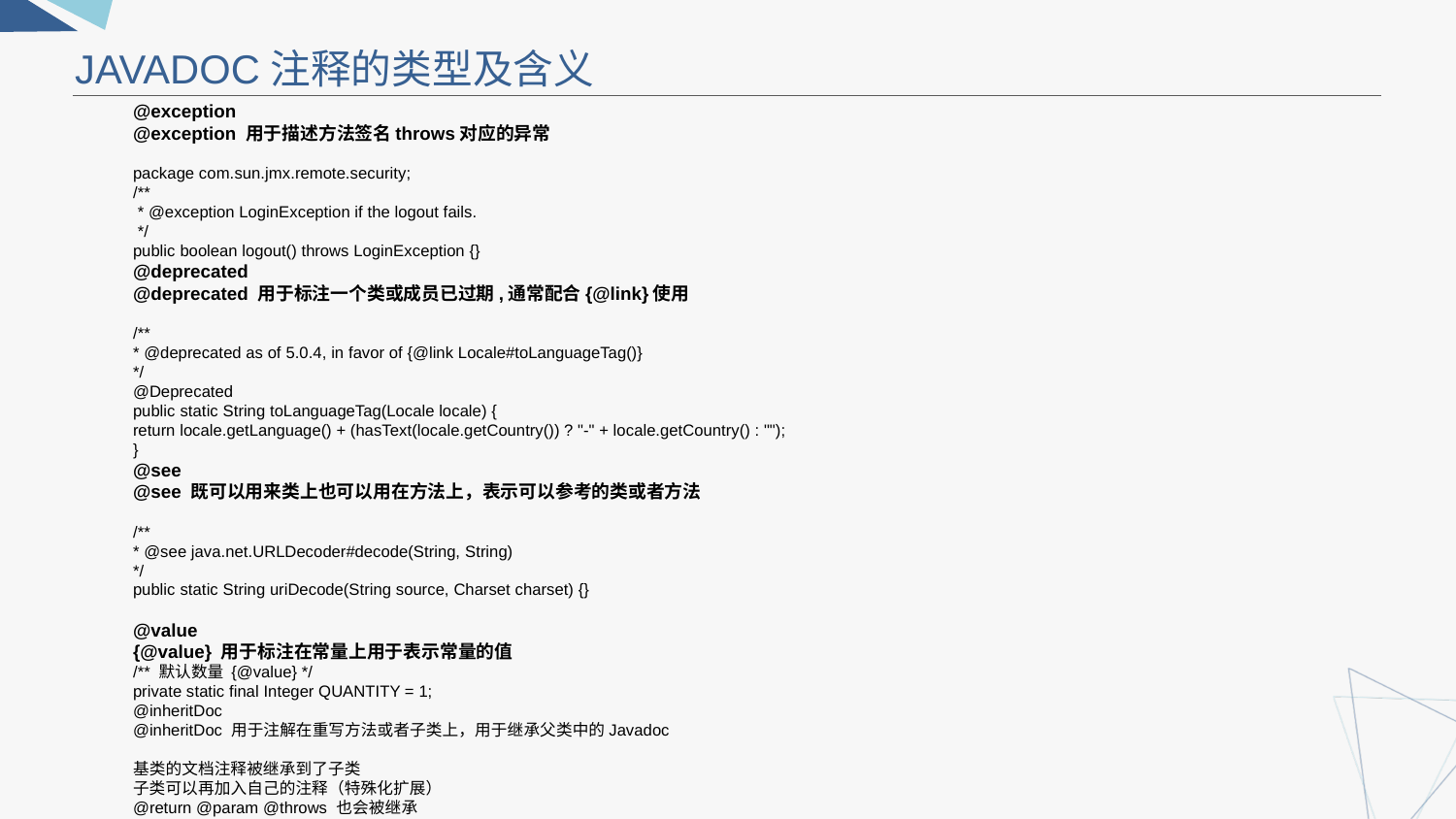

JAVADOC注释的类型及含义
@exception
@exception 用于描述方法签名throws对应的异常

package com.sun.jmx.remote.security;
/**
 * @exception LoginException if the logout fails.
 */
public boolean logout() throws LoginException {}
@deprecated
@deprecated 用于标注一个类或成员已过期,通常配合{@link}使用

/**
* @deprecated as of 5.0.4, in favor of {@link Locale#toLanguageTag()}
*/
@Deprecated
public static String toLanguageTag(Locale locale) {
return locale.getLanguage() + (hasText(locale.getCountry()) ? "-" + locale.getCountry() : "");
}
@see
@see 既可以用来类上也可以用在方法上，表示可以参考的类或者方法

/**
* @see java.net.URLDecoder#decode(String, String)
*/
public static String uriDecode(String source, Charset charset) {}

@value
{@value} 用于标注在常量上用于表示常量的值
/** 默认数量 {@value} */
private static final Integer QUANTITY = 1;
@inheritDoc
@inheritDoc 用于注解在重写方法或者子类上，用于继承父类中的Javadoc

基类的文档注释被继承到了子类
子类可以再加入自己的注释（特殊化扩展）
@return @param @throws 也会被继承